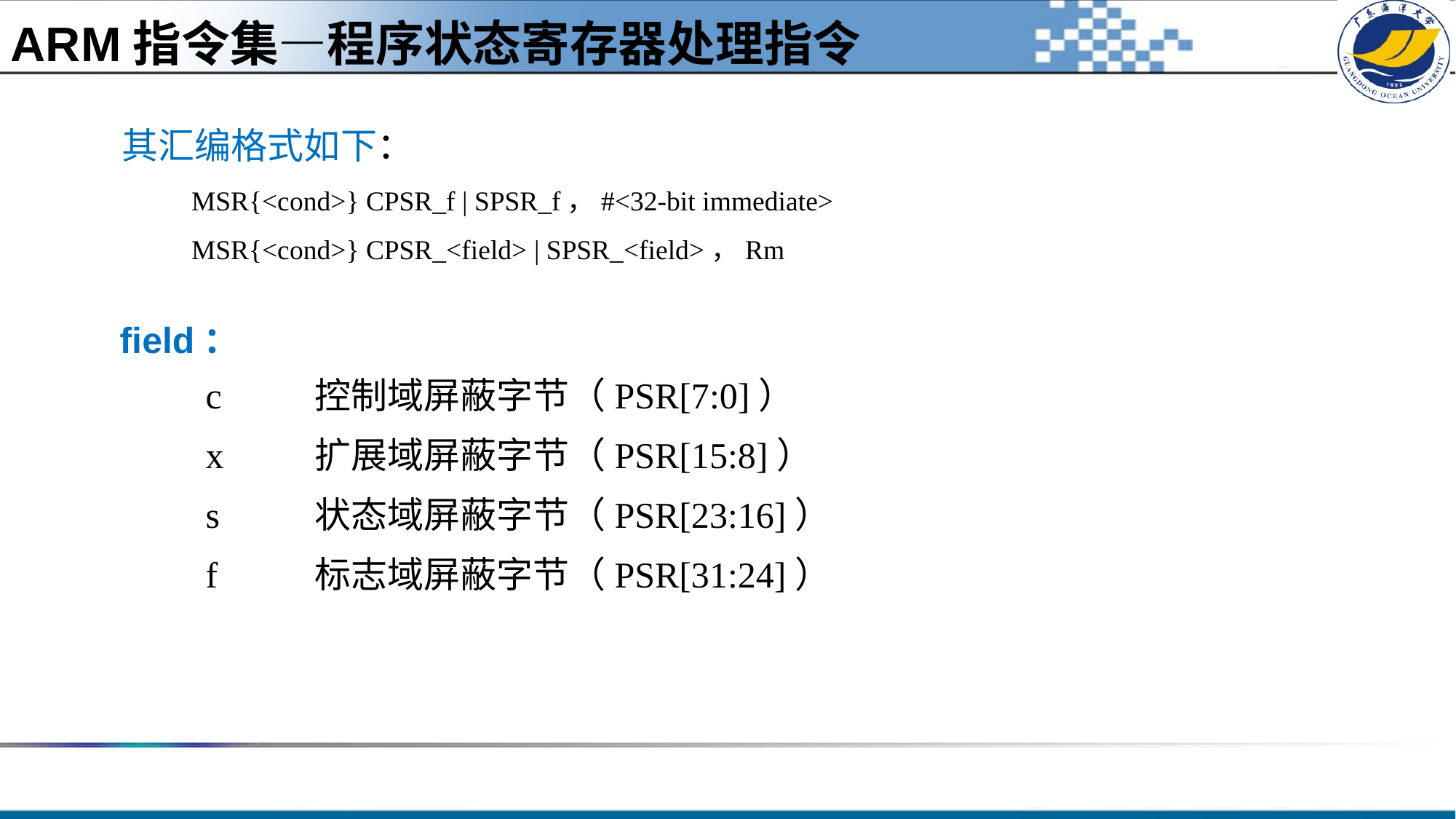

ARM指令集—程序状态寄存器处理指令
其汇编格式如下：
          MSR{<cond>} CPSR_f | SPSR_f，#<32-bit immediate>
          MSR{<cond>} CPSR_<field> | SPSR_<field>，Rm
field：
c	控制域屏蔽字节（PSR[7:0]）
x	扩展域屏蔽字节（PSR[15:8]）
s	状态域屏蔽字节（PSR[23:16]）
f	标志域屏蔽字节（PSR[31:24]）
83